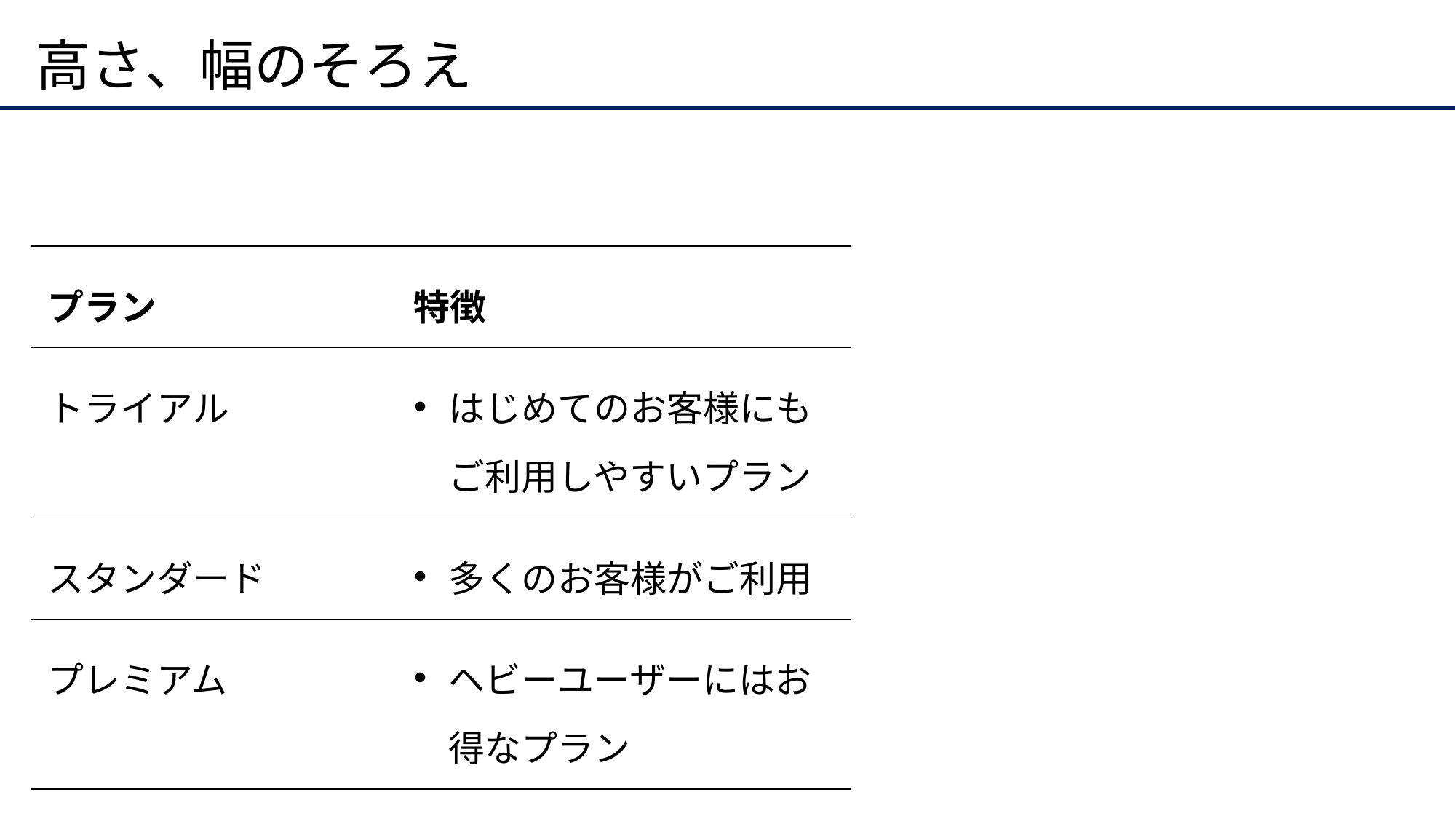

# 高さ、幅のそろえ
| プラン | 特徴 |
| --- | --- |
| トライアル | はじめてのお客様にもご利用しやすいプラン |
| スタンダード | 多くのお客様がご利用 |
| プレミアム | ヘビーユーザーにはお得なプラン |